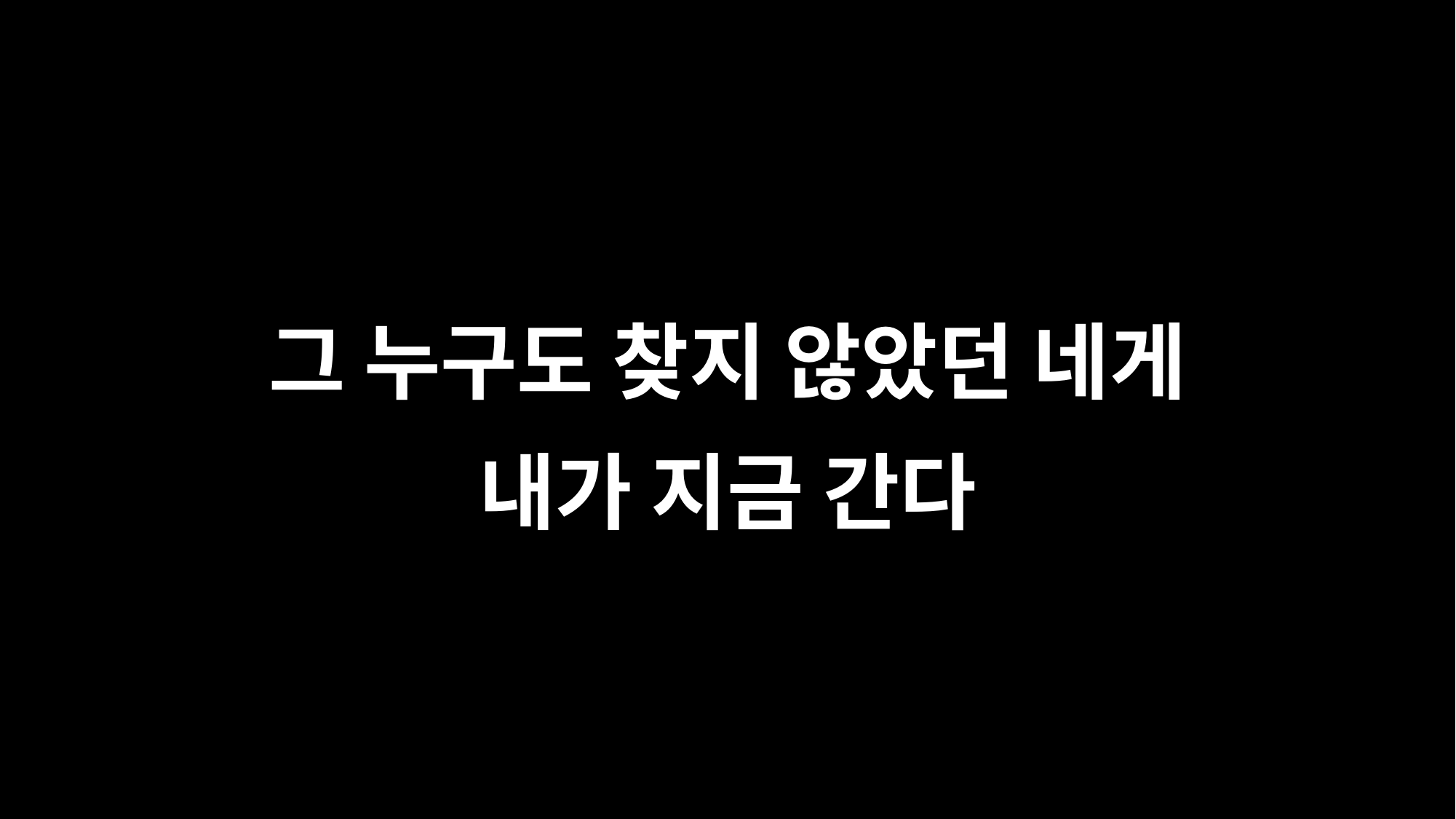

그 누구도 찾지 않았던 네게
내가 지금 간다